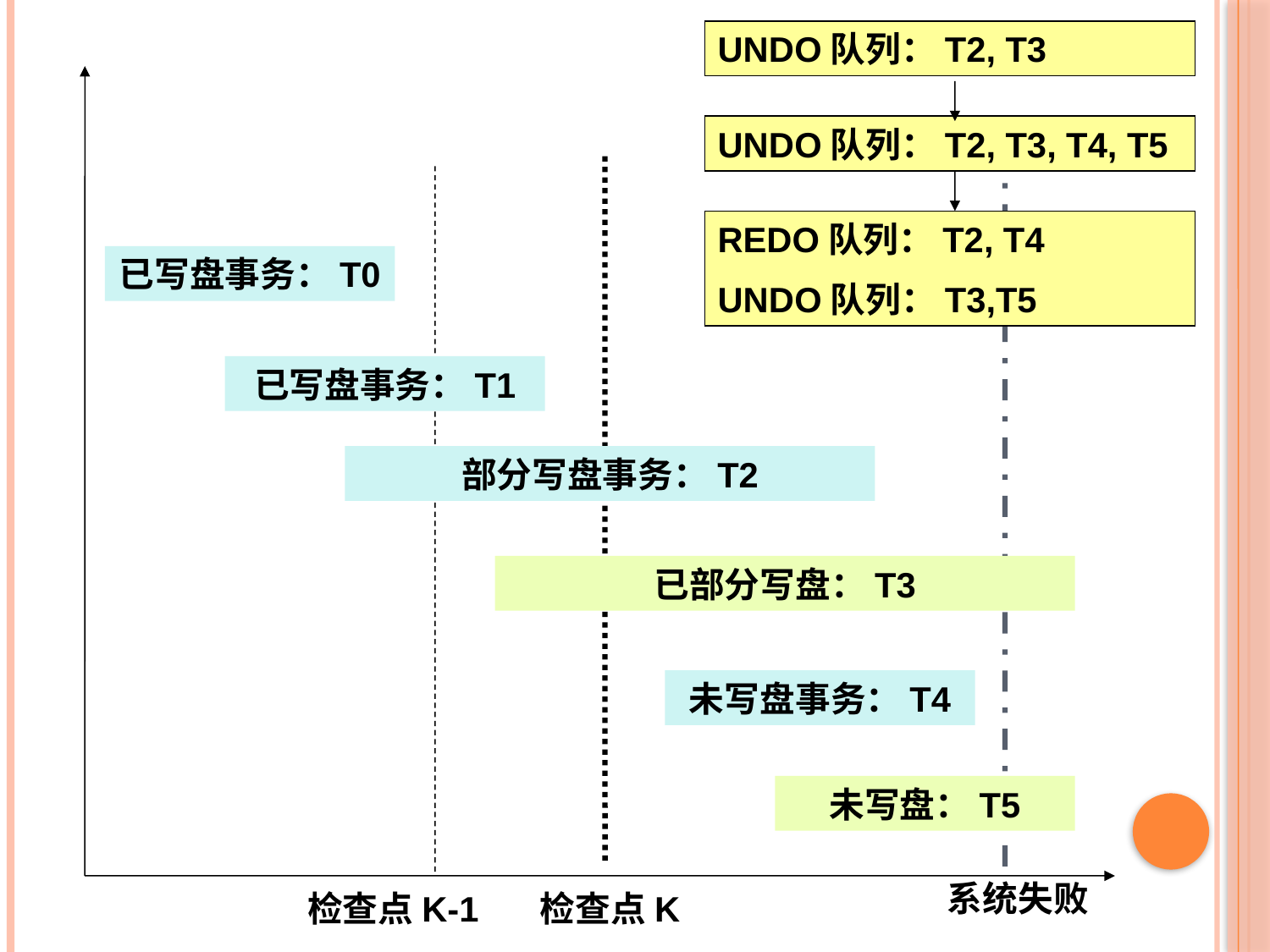

UNDO队列：T2, T3

UNDO队列：T2, T3, T4, T5

REDO队列：T2, T4
UNDO队列：T3,T5
已写盘事务：T0
已写盘事务：T1
部分写盘事务：T2
已部分写盘：T3
未写盘事务：T4
未写盘：T5
系统失败

检查点K-1
检查点K